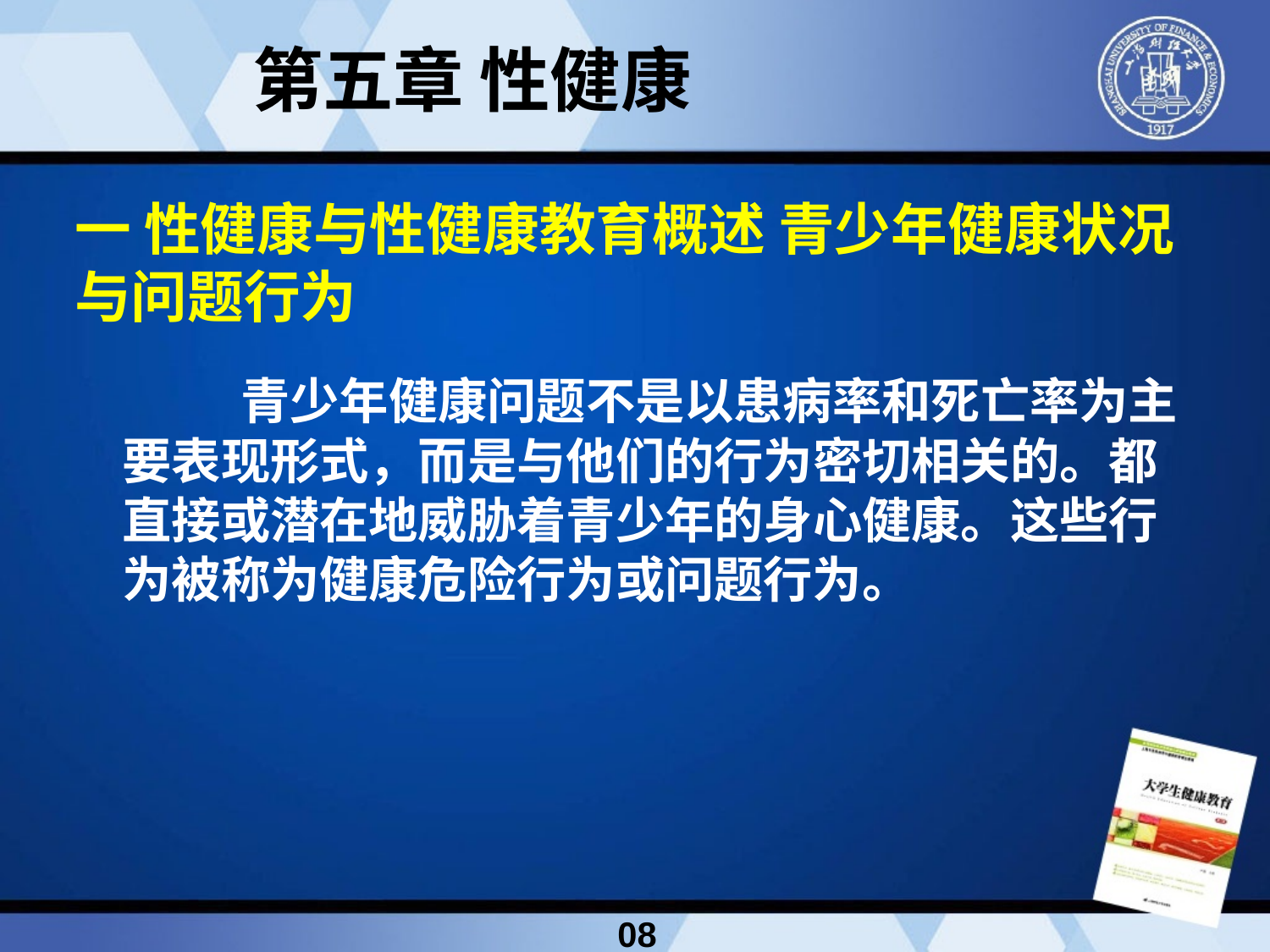

第五章 性健康
一 性健康与性健康教育概述 青少年健康状况与问题行为
            青少年健康问题不是以患病率和死亡率为主要表现形式，而是与他们的行为密切相关的。都直接或潜在地威胁着青少年的身心健康。这些行为被称为健康危险行为或问题行为。

08